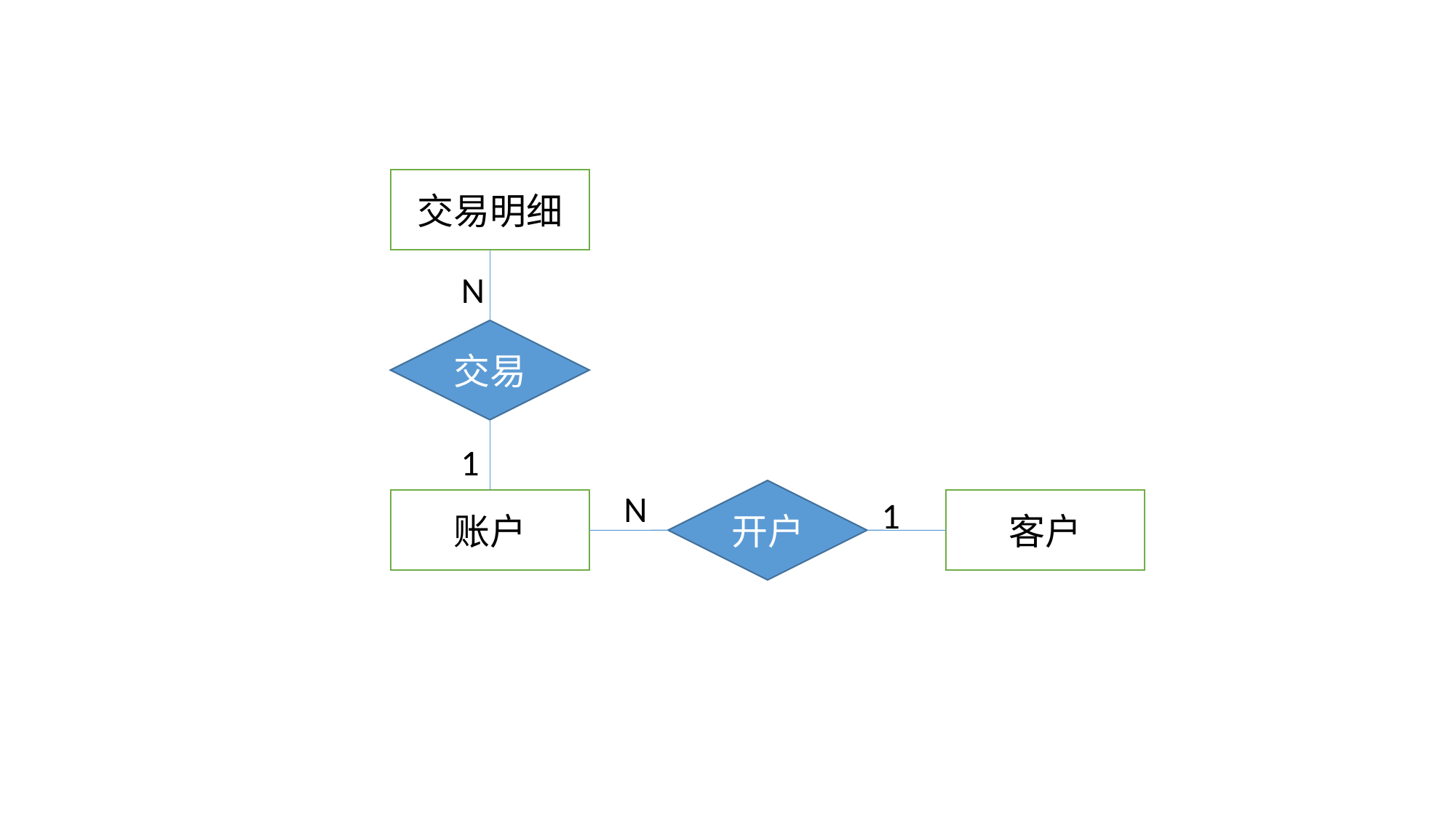

交易明细
N
交易
1
N
开户
1
账户
客户